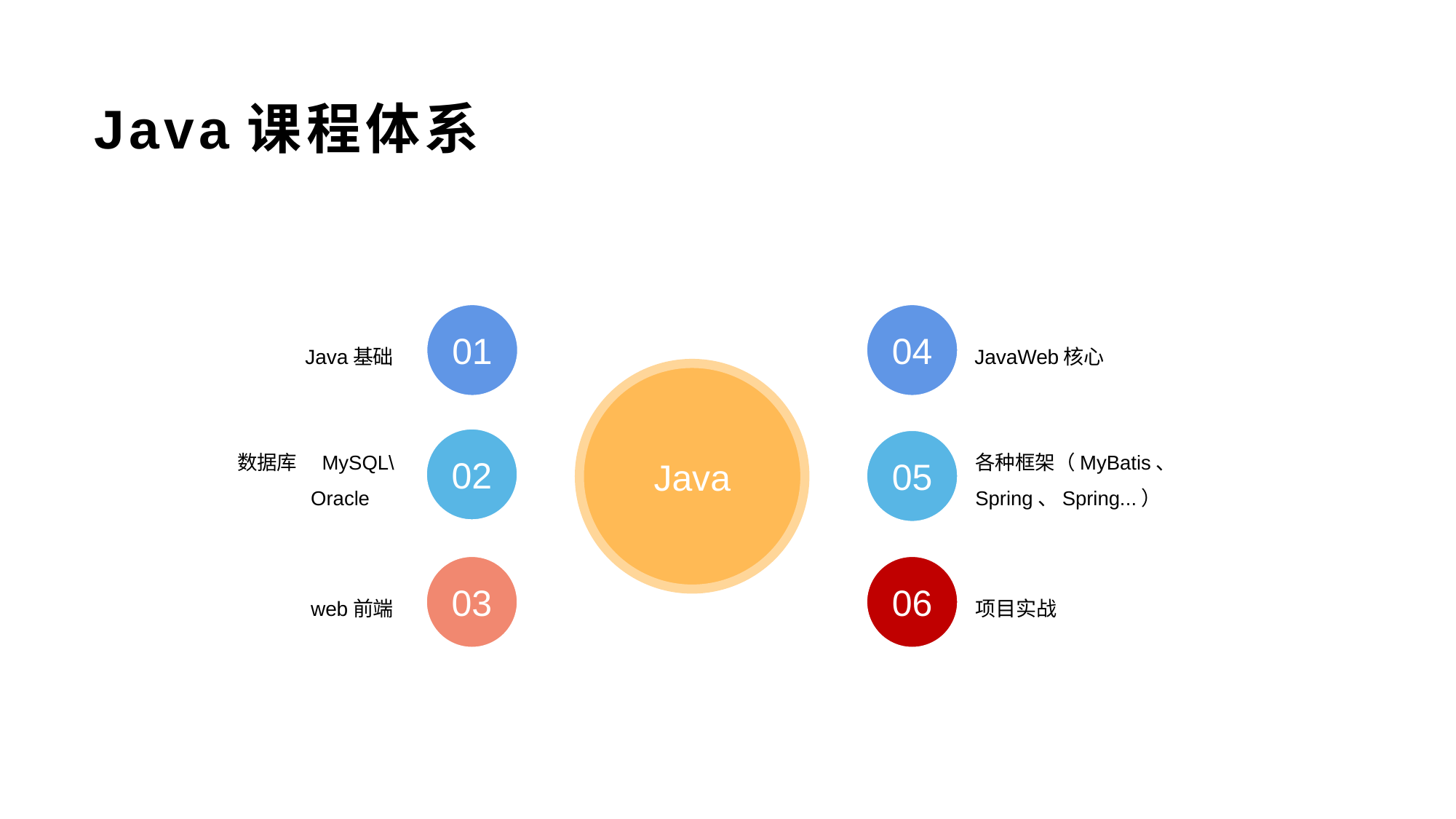

# Java课程体系
01
04
Java基础
JavaWeb核心
Java
02
05
数据库（MySQL\Oracle）
各种框架（MyBatis、Spring、Spring...）
03
06
web前端

项目实战